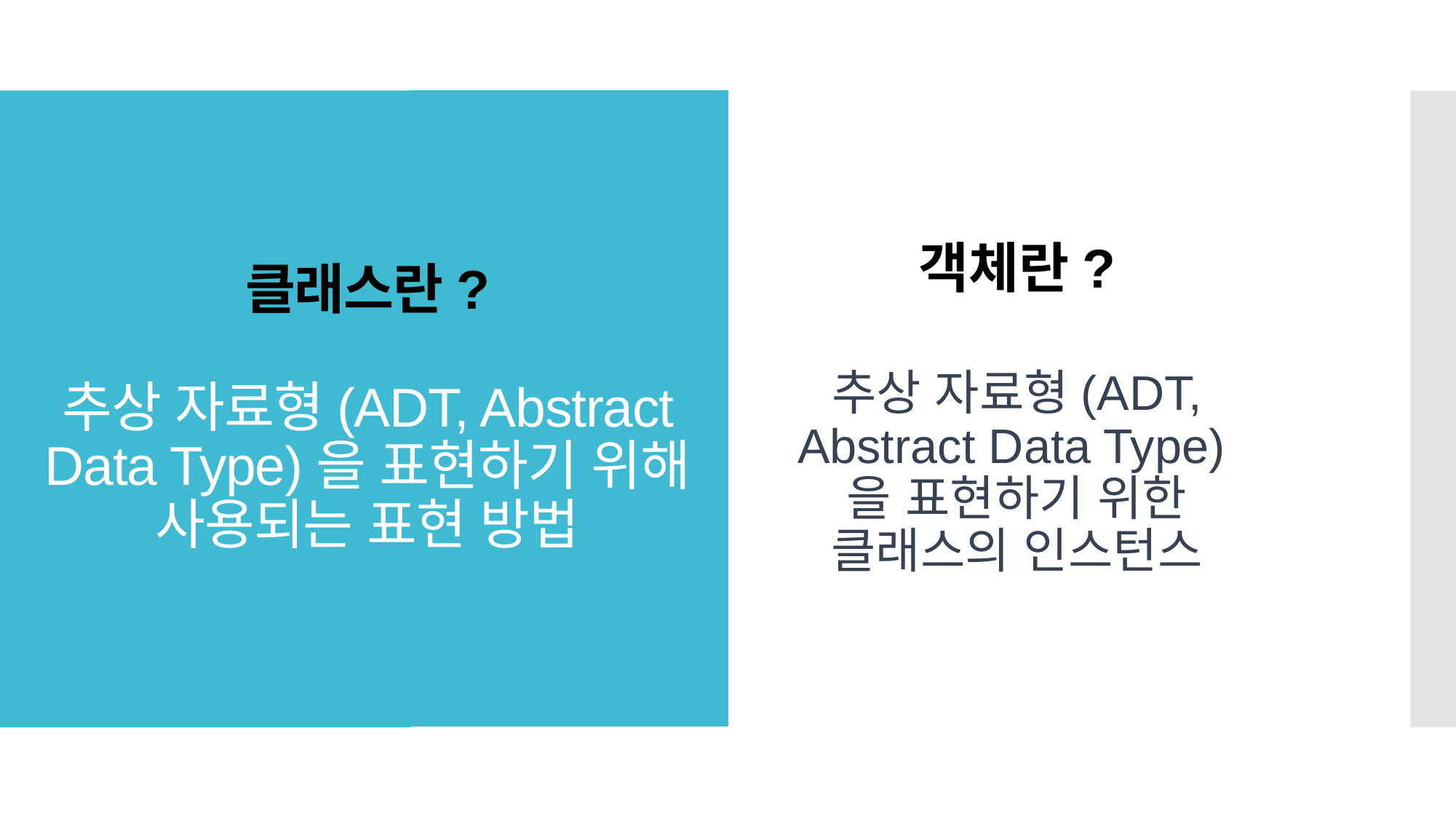

객체란?

추상 자료형(ADT, Abstract Data Type)을 표현하기 위한 클래스의 인스턴스

# 클래스란? 추상 자료형(ADT, Abstract Data Type)을 표현하기 위해 사용되는 표현 방법